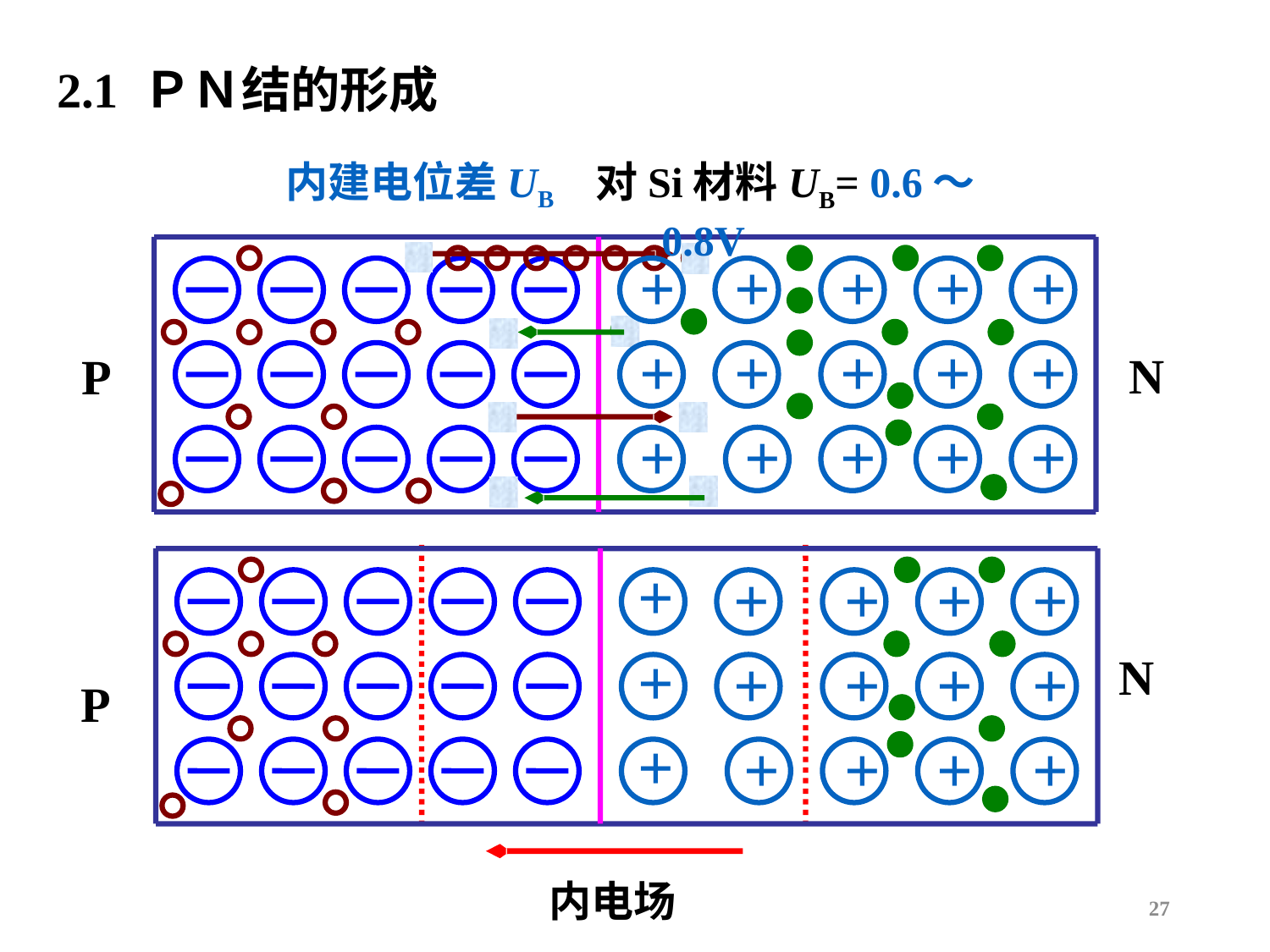

2.1 ＰＮ结的形成
内建电位差UB
对Si材料UB= 0.6～0.8V

+
+
+
+
+

+
+
+
+
+

N
P

+
+
+
+
+

+
+
+
+
+

+
+
+
+
+
N

P

+
+
+
+
+

内电场
27